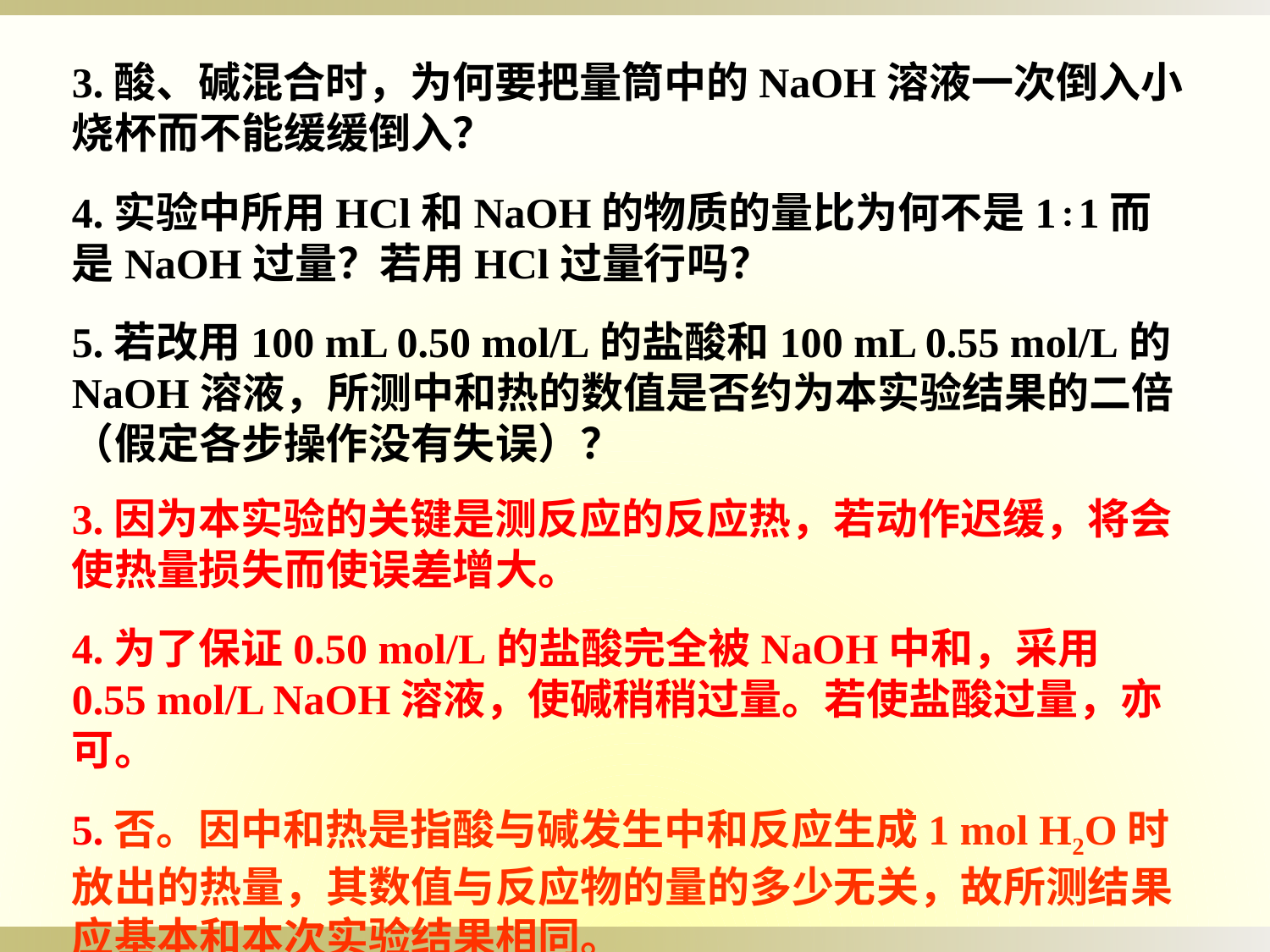

3.酸、碱混合时，为何要把量筒中的NaOH溶液一次倒入小烧杯而不能缓缓倒入？
4.实验中所用HCl和NaOH的物质的量比为何不是1∶1而是NaOH过量？若用HCl过量行吗？
5.若改用100 mL 0.50 mol/L的盐酸和100 mL 0.55 mol/L的NaOH溶液，所测中和热的数值是否约为本实验结果的二倍（假定各步操作没有失误）？
3.因为本实验的关键是测反应的反应热，若动作迟缓，将会使热量损失而使误差增大。
4.为了保证0.50 mol/L的盐酸完全被NaOH中和，采用0.55 mol/L NaOH溶液，使碱稍稍过量。若使盐酸过量，亦可。
5.否。因中和热是指酸与碱发生中和反应生成1 mol H2O时放出的热量，其数值与反应物的量的多少无关，故所测结果应基本和本次实验结果相同。